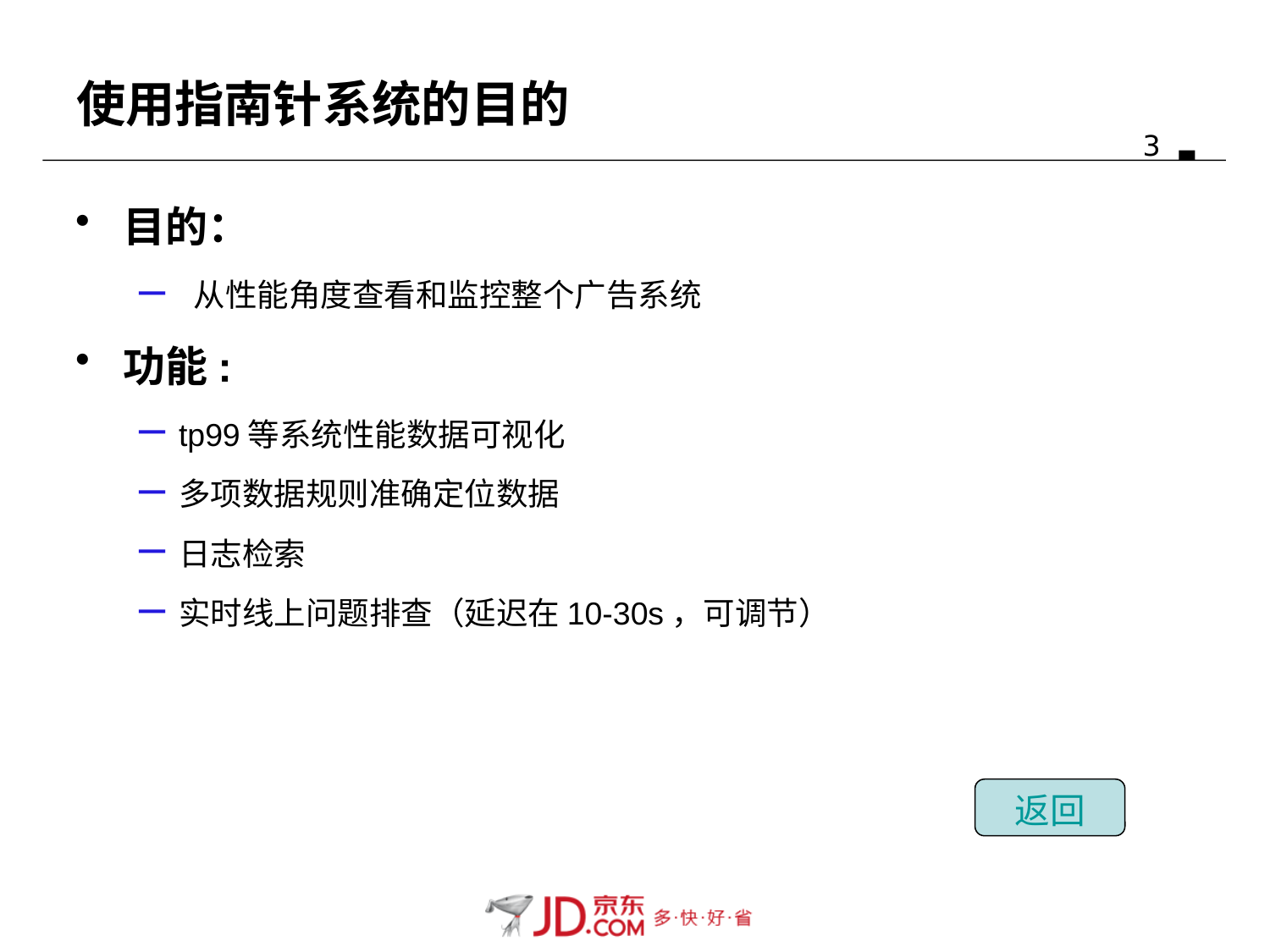

# 使用指南针系统的目的
目的：
 从性能角度查看和监控整个广告系统
功能:
tp99等系统性能数据可视化
多项数据规则准确定位数据
日志检索
实时线上问题排查（延迟在10-30s，可调节）

返回